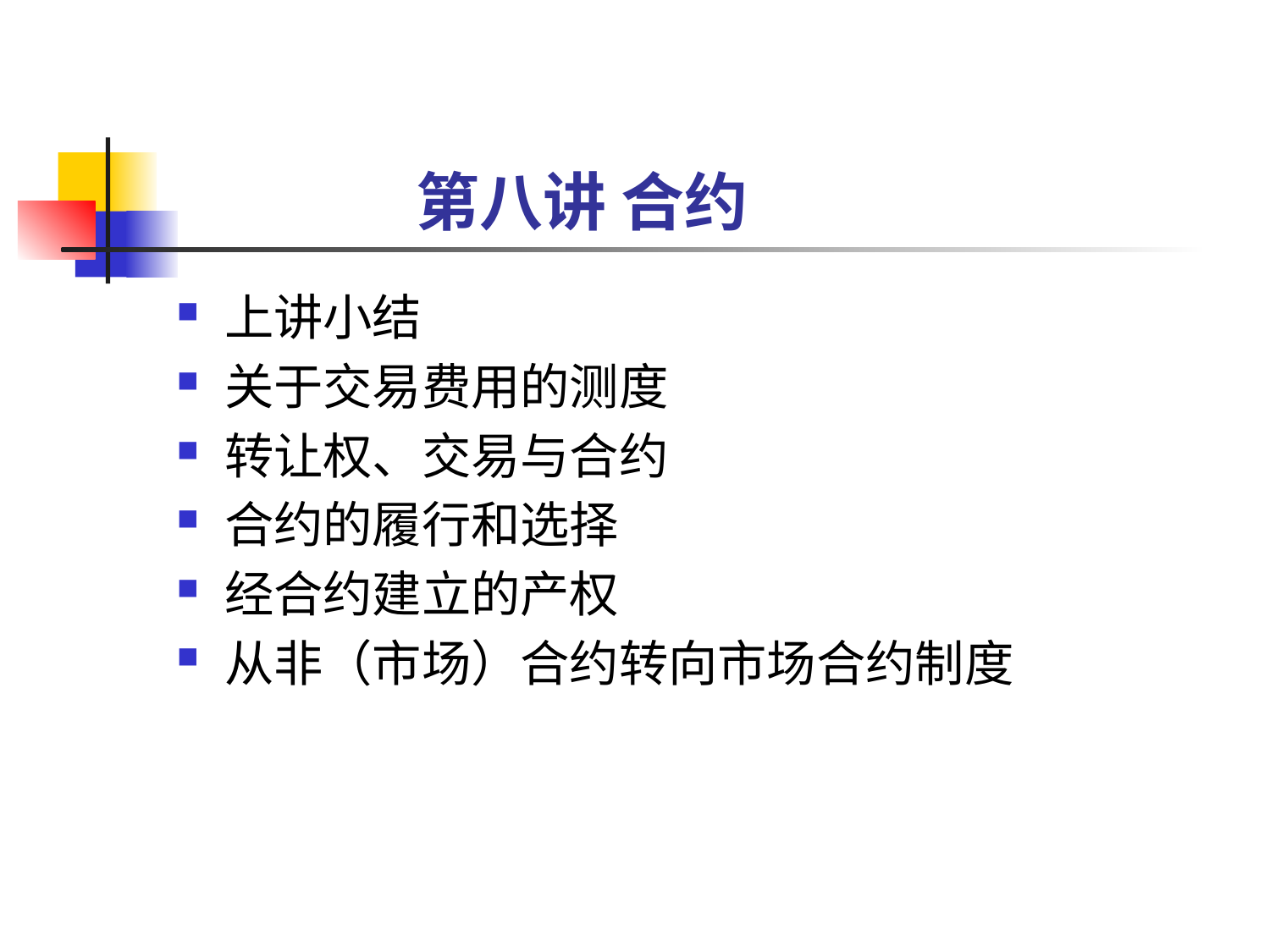

# 第八讲 合约
上讲小结
关于交易费用的测度
转让权、交易与合约
合约的履行和选择
经合约建立的产权
从非（市场）合约转向市场合约制度